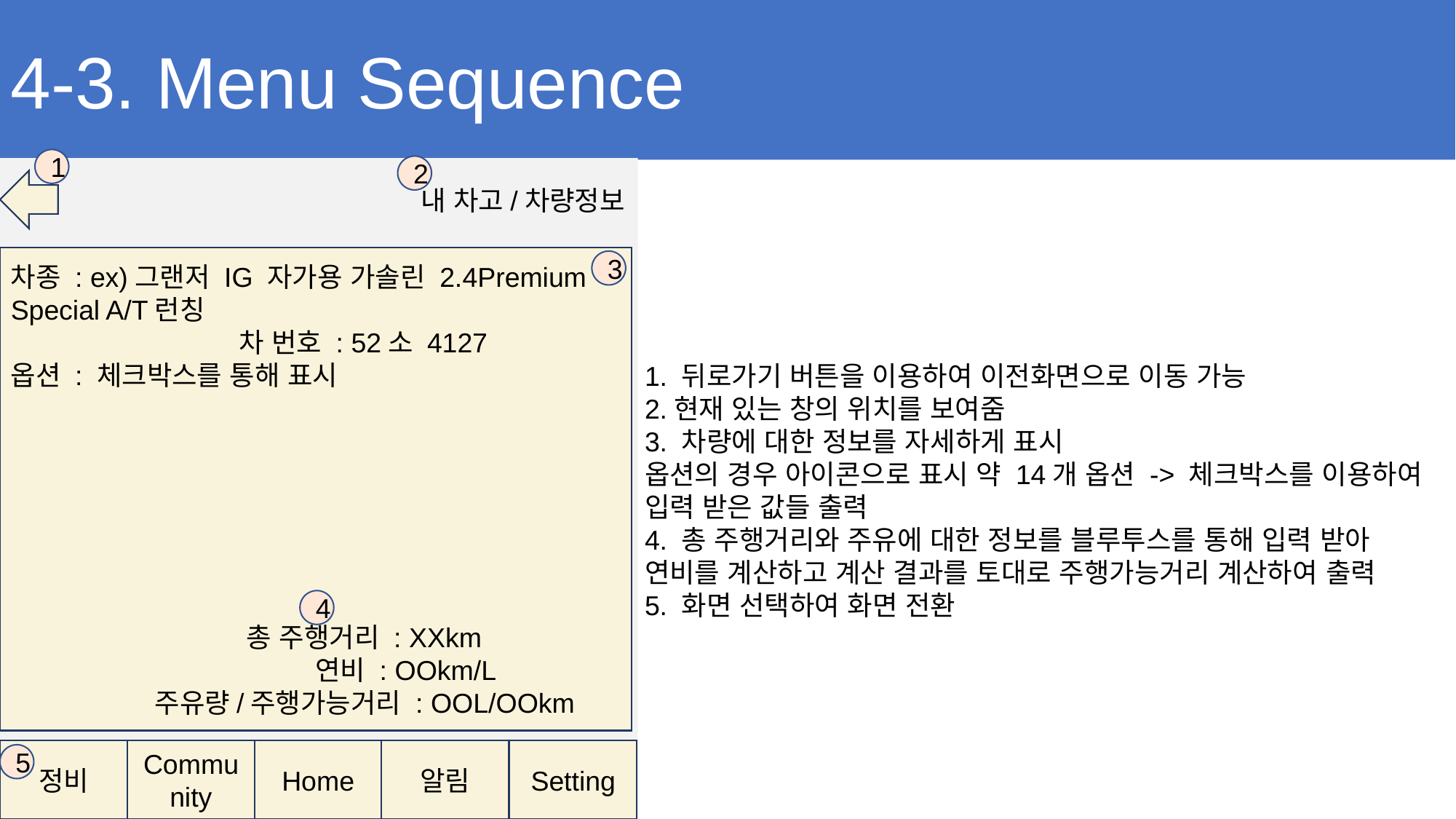

4-3. Menu Sequence
1
2

정비
Community
Home
알림
Setting
차종 : ex)그랜저 IG 자가용 가솔린 2.4Premium Special A/T런칭
                             차 번호 : 52소 4127
옵션 : 체크박스를 통해 표시

                              총 주행거리 : XXkm
                                       연비 : OOkm/L
                  주유량/주행가능거리 : OOL/OOkm
내 차고/차량정보
1. 뒤로가기 버튼을 이용하여 이전화면으로 이동 가능
2.현재 있는 창의 위치를 보여줌
3. 차량에 대한 정보를 자세하게 표시
옵션의 경우 아이콘으로 표시 약 14개 옵션 -> 체크박스를 이용하여 입력 받은 값들 출력
4. 총 주행거리와 주유에 대한 정보를 블루투스를 통해 입력 받아 연비를 계산하고 계산 결과를 토대로 주행가능거리 계산하여 출력
5. 화면 선택하여 화면 전환

3
4
5